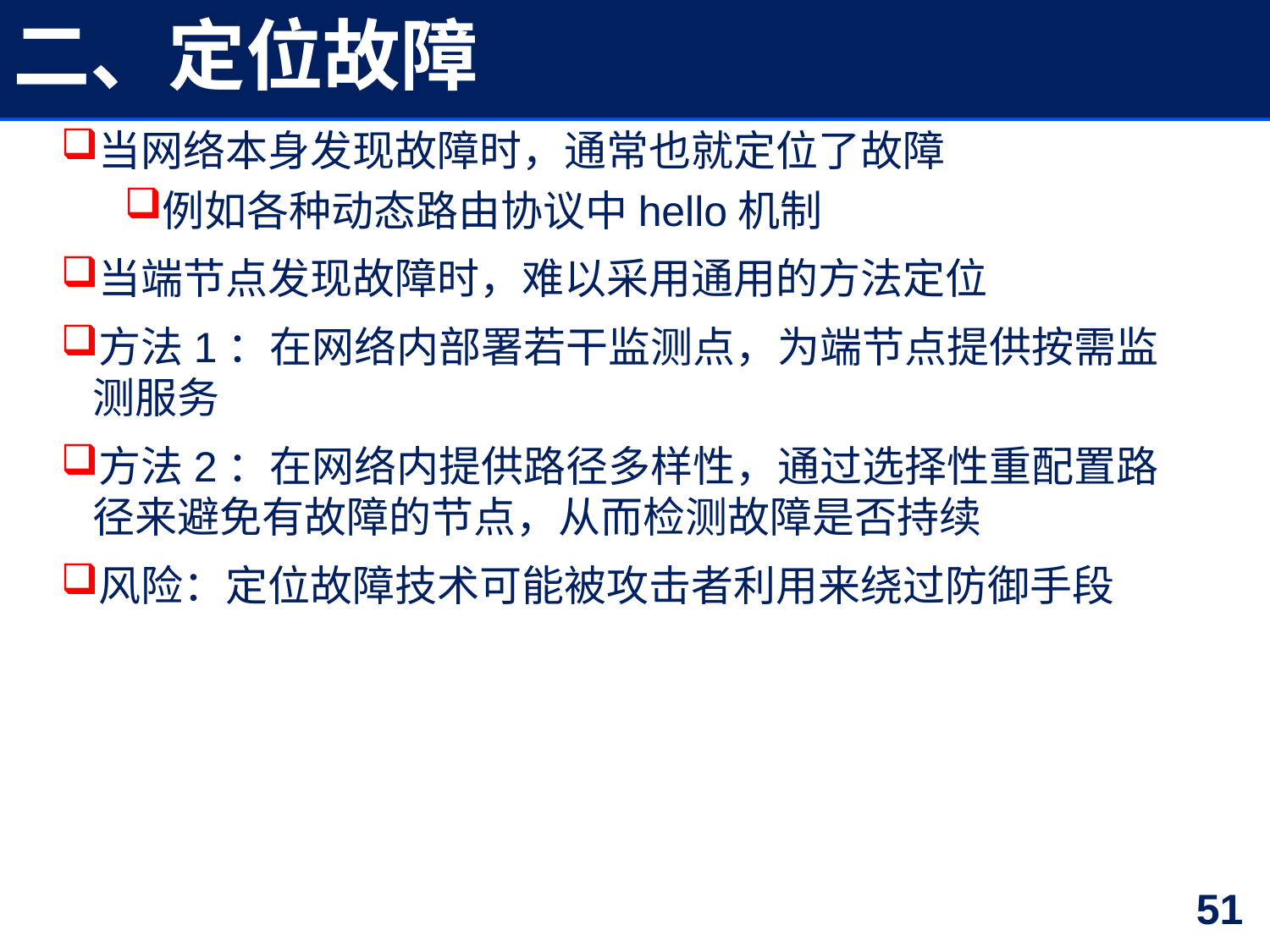

# 二、定位故障
当网络本身发现故障时，通常也就定位了故障
例如各种动态路由协议中hello机制
当端节点发现故障时，难以采用通用的方法定位
方法1：在网络内部署若干监测点，为端节点提供按需监测服务
方法2：在网络内提供路径多样性，通过选择性重配置路径来避免有故障的节点，从而检测故障是否持续
风险：定位故障技术可能被攻击者利用来绕过防御手段

51